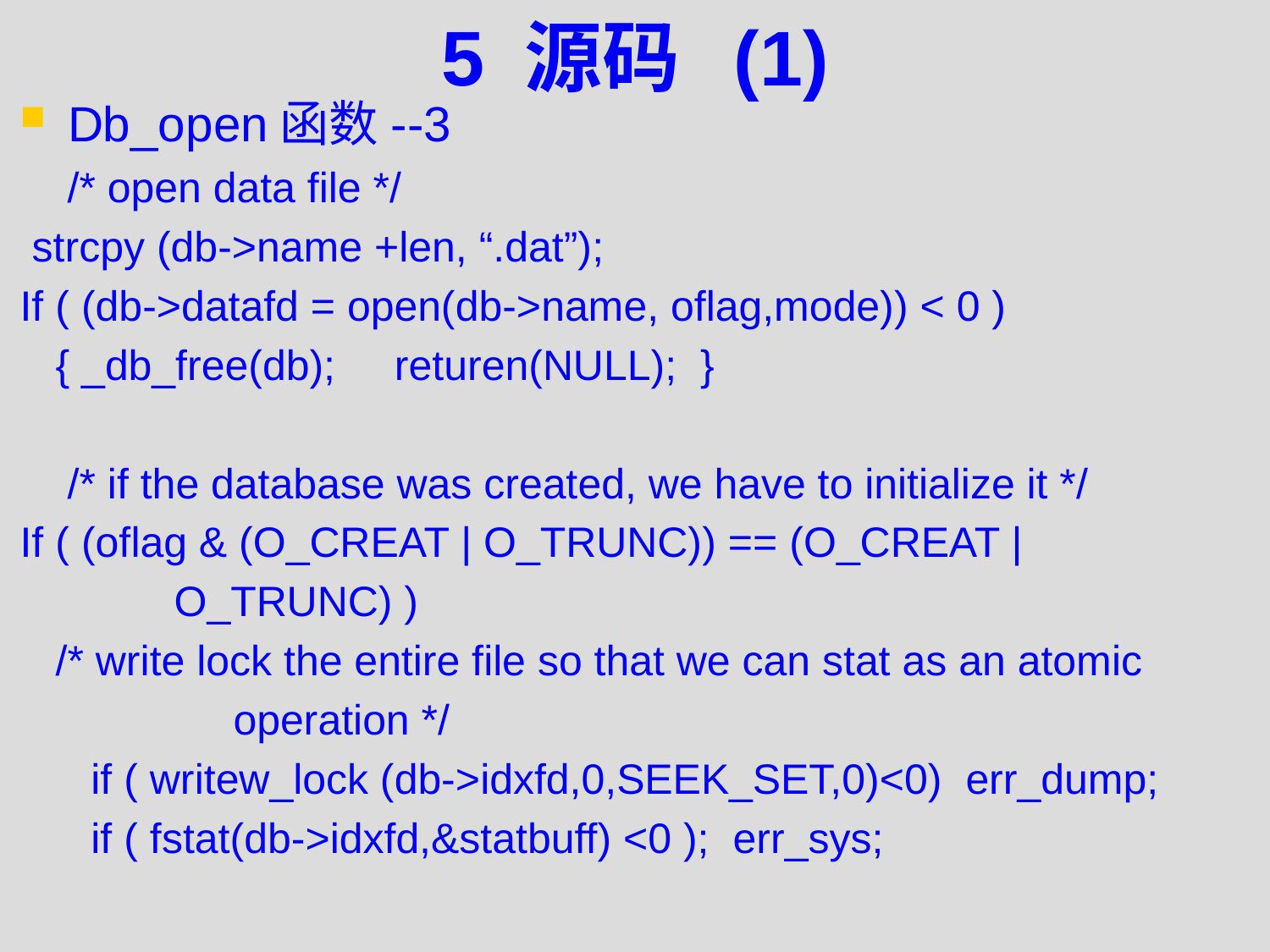

# 5 源码  (1)
Db_open函数--3
    /* open data file */
 strcpy (db->name +len, “.dat”);
If ( (db->datafd = open(db->name, oflag,mode)) < 0 )
   { _db_free(db);     returen(NULL);  }

    /* if the database was created, we have to initialize it */
If ( (oflag & (O_CREAT | O_TRUNC)) == (O_CREAT |
             O_TRUNC) )
   /* write lock the entire file so that we can stat as an atomic
                  operation */
      if ( writew_lock (db->idxfd,0,SEEK_SET,0)<0)  err_dump;
      if ( fstat(db->idxfd,&statbuff) <0 );  err_sys;